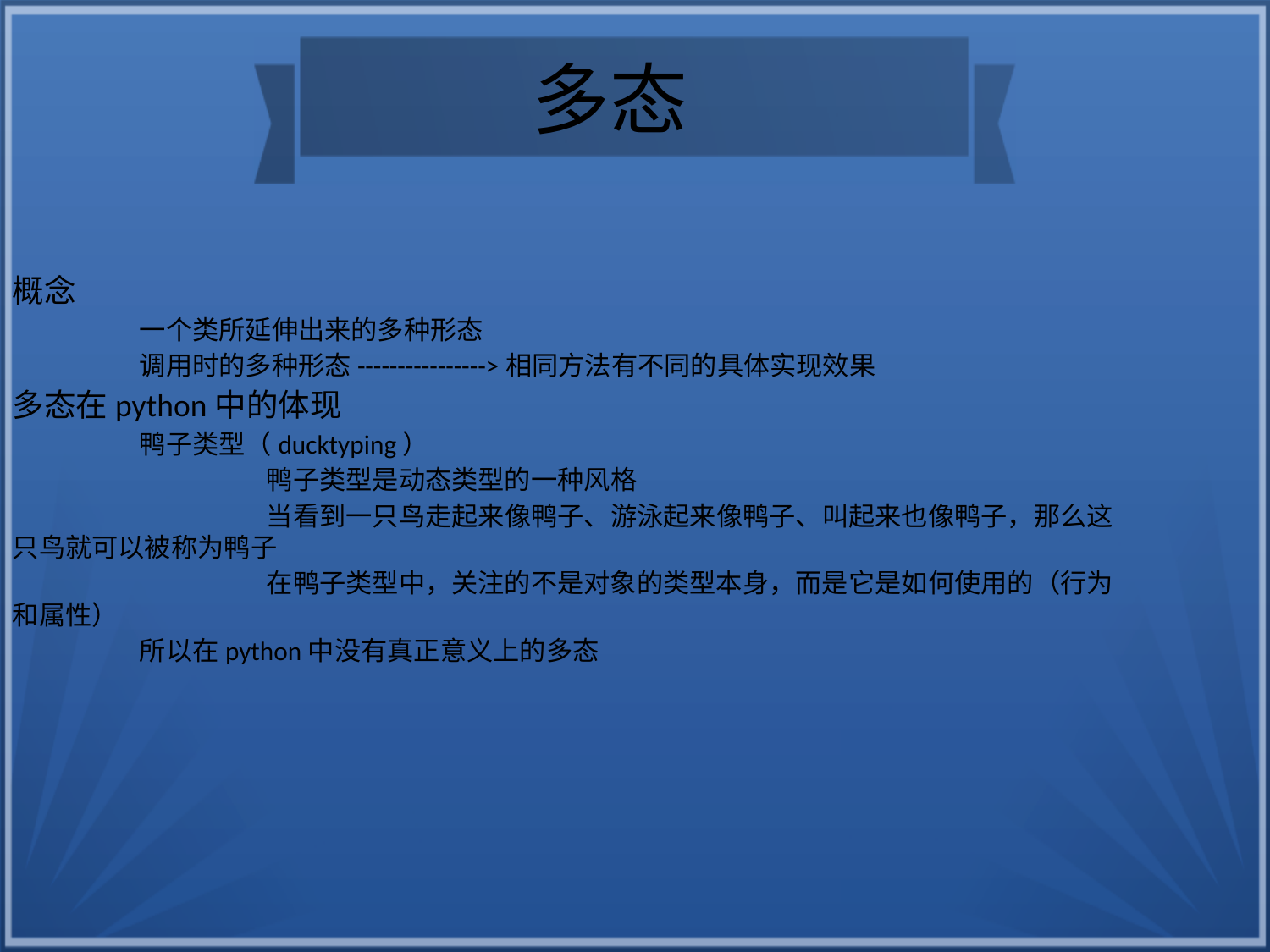

多态

概念
	一个类所延伸出来的多种形态
	调用时的多种形态---------------->相同方法有不同的具体实现效果
多态在python中的体现
	鸭子类型（ducktyping）
		鸭子类型是动态类型的一种风格
		当看到一只鸟走起来像鸭子、游泳起来像鸭子、叫起来也像鸭子，那么这只鸟就可以被称为鸭子
		在鸭子类型中，关注的不是对象的类型本身，而是它是如何使用的（行为和属性）
	所以在python中没有真正意义上的多态